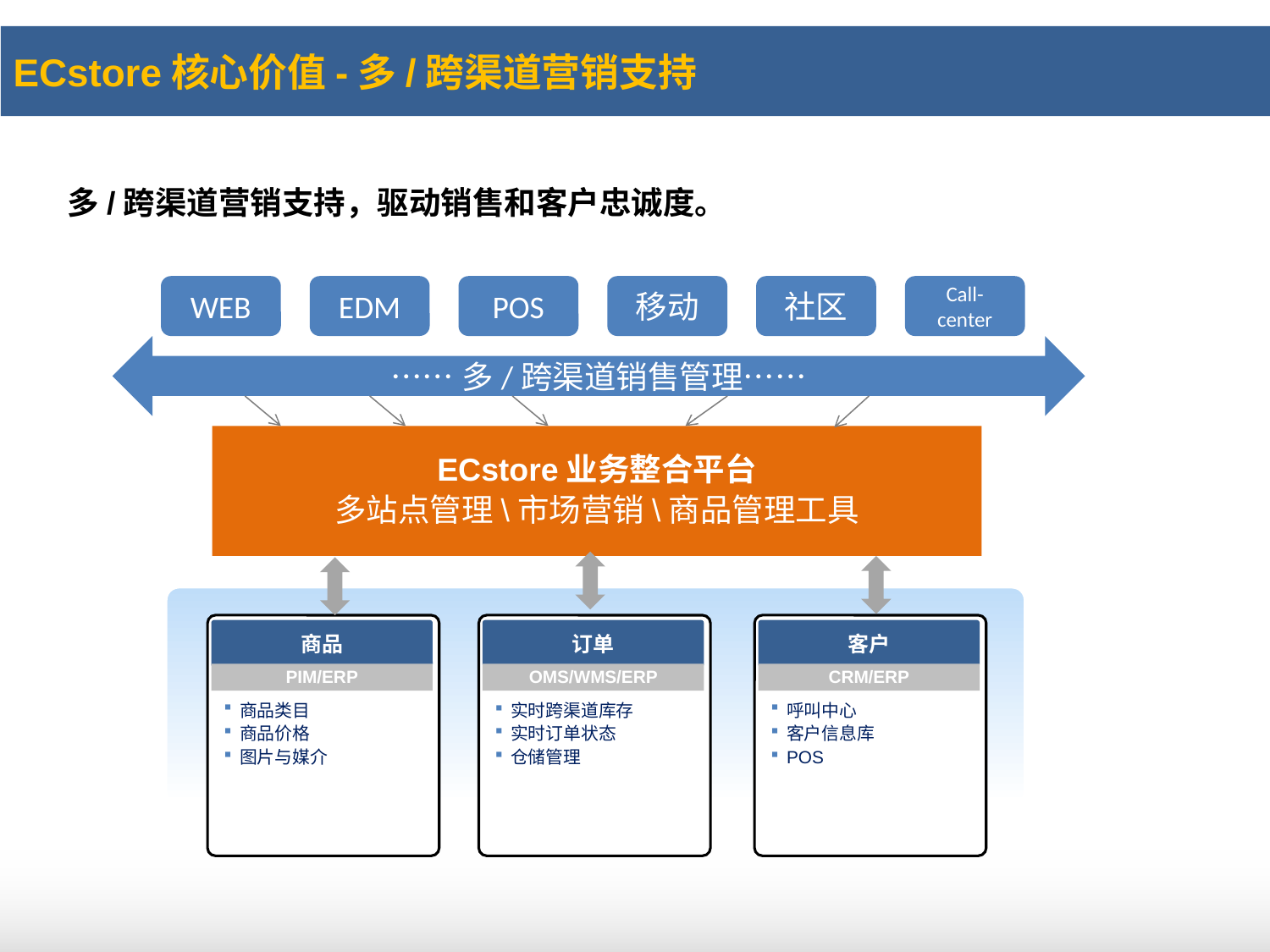

ECstore核心价值-多/跨渠道营销支持
多/跨渠道营销支持，驱动销售和客户忠诚度。
WEB
EDM
POS
移动
社区
Call-center
……多/跨渠道销售管理……
ECstore业务整合平台
多站点管理\市场营销\商品管理工具

商品
订单
客户
PIM/ERP
OMS/WMS/ERP
CRM/ERP
商品类目
商品价格
图片与媒介
实时跨渠道库存
实时订单状态
仓储管理
呼叫中心
客户信息库
POS